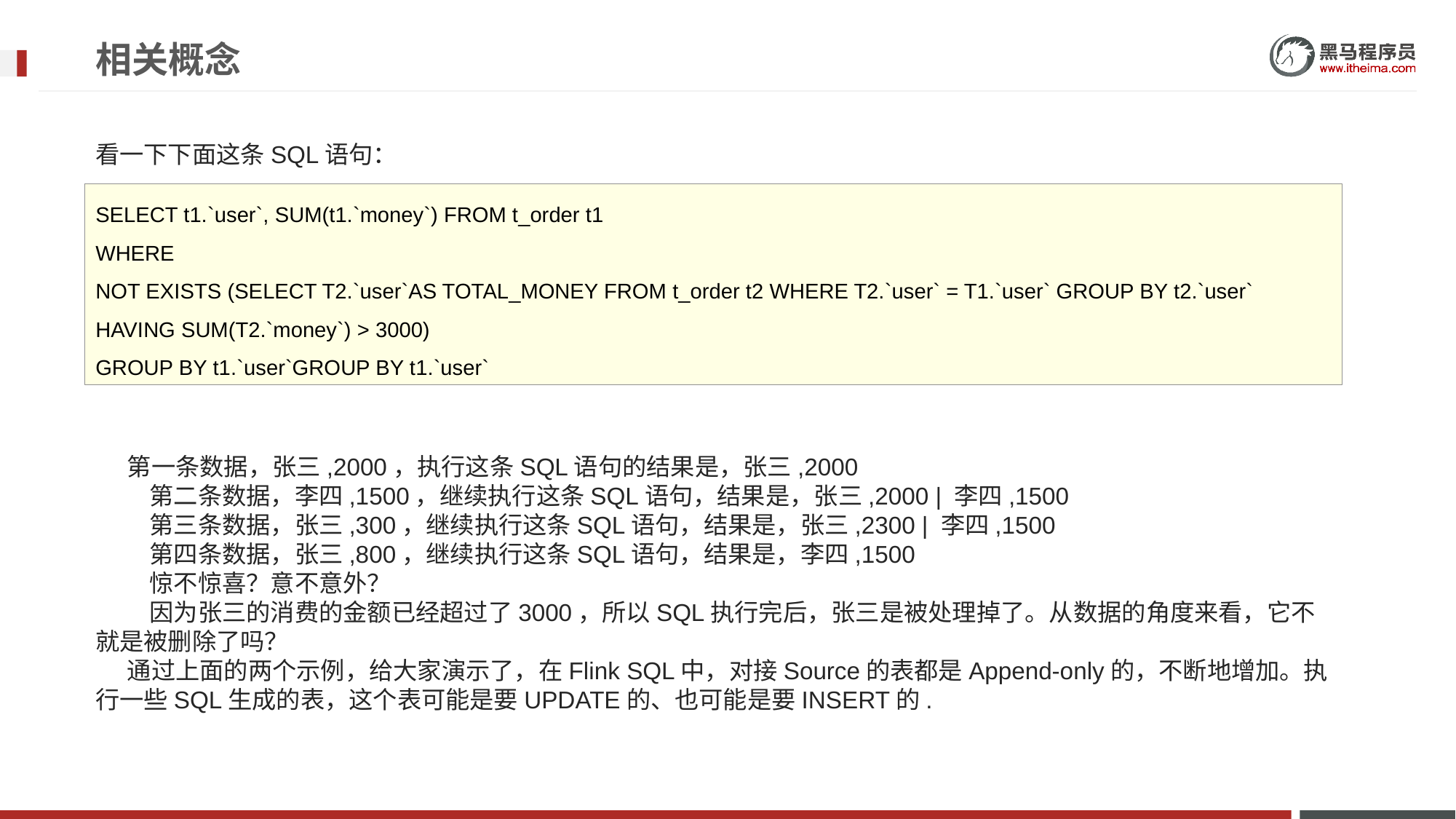

# 相关概念
看一下下面这条SQL语句：

SELECT t1.`user`, SUM(t1.`money`) FROM t_order t1
WHERE
NOT EXISTS (SELECT T2.`user`AS TOTAL_MONEY FROM t_order t2 WHERE T2.`user` = T1.`user` GROUP BY t2.`user` HAVING SUM(T2.`money`) > 3000)
GROUP BY t1.`user`GROUP BY t1.`user`
第一条数据，张三,2000，执行这条SQL语句的结果是，张三,2000
   第二条数据，李四,1500，继续执行这条SQL语句，结果是，张三,2000 | 李四,1500
   第三条数据，张三,300，继续执行这条SQL语句，结果是，张三,2300 | 李四,1500
   第四条数据，张三,800，继续执行这条SQL语句，结果是，李四,1500
   惊不惊喜？意不意外？
   因为张三的消费的金额已经超过了3000，所以SQL执行完后，张三是被处理掉了。从数据的角度来看，它不就是被删除了吗？
通过上面的两个示例，给大家演示了，在Flink SQL中，对接Source的表都是Append-only的，不断地增加。执行一些SQL生成的表，这个表可能是要UPDATE的、也可能是要INSERT的.